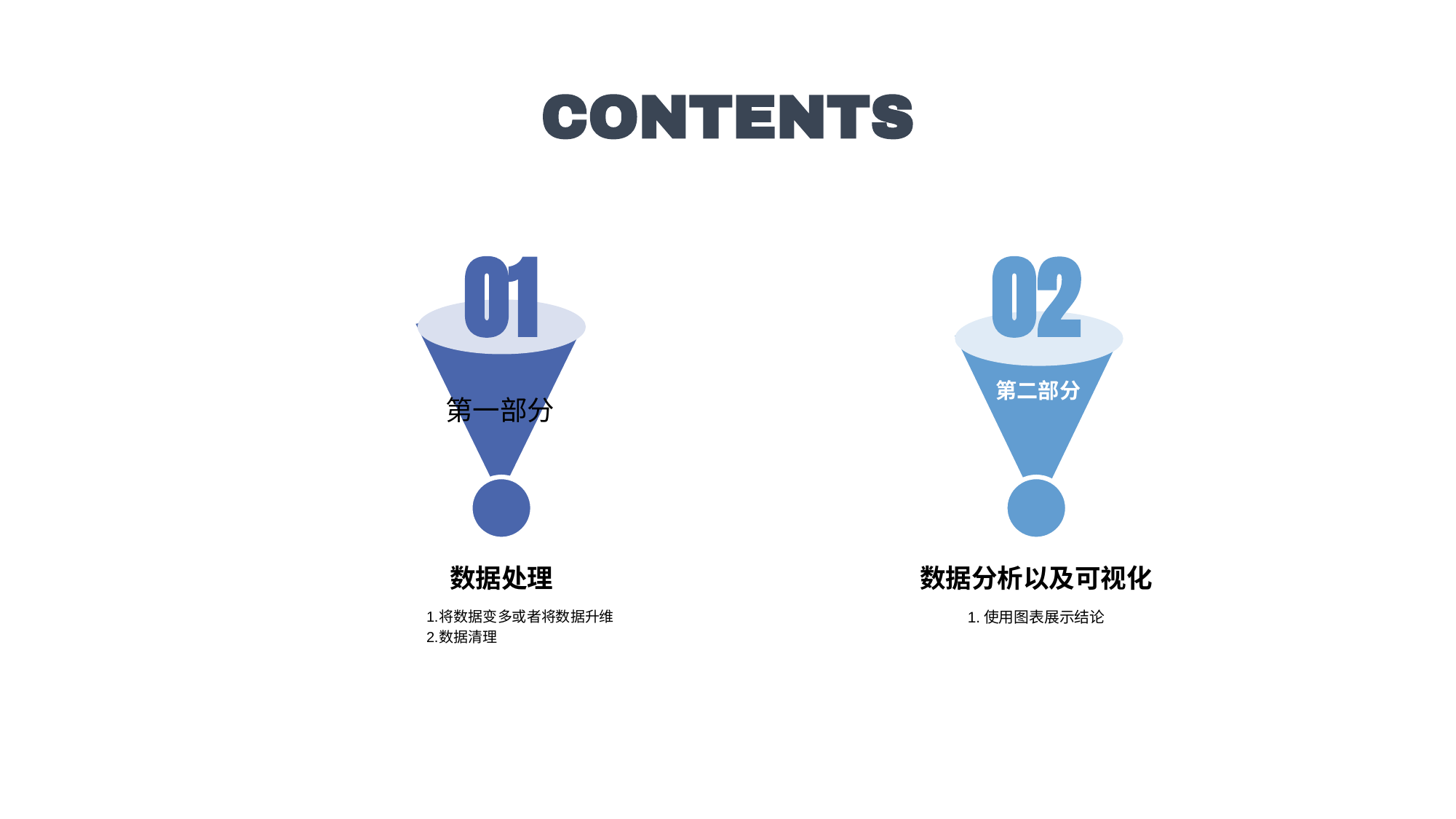

CONTENTS
01
02

第一部分

第一部分
第三部分
第二部分
第四部分

数据处理
1.将数据变多或者将数据升维
2.数据清理
数据分析以及可视化
1.使用图表展示结论